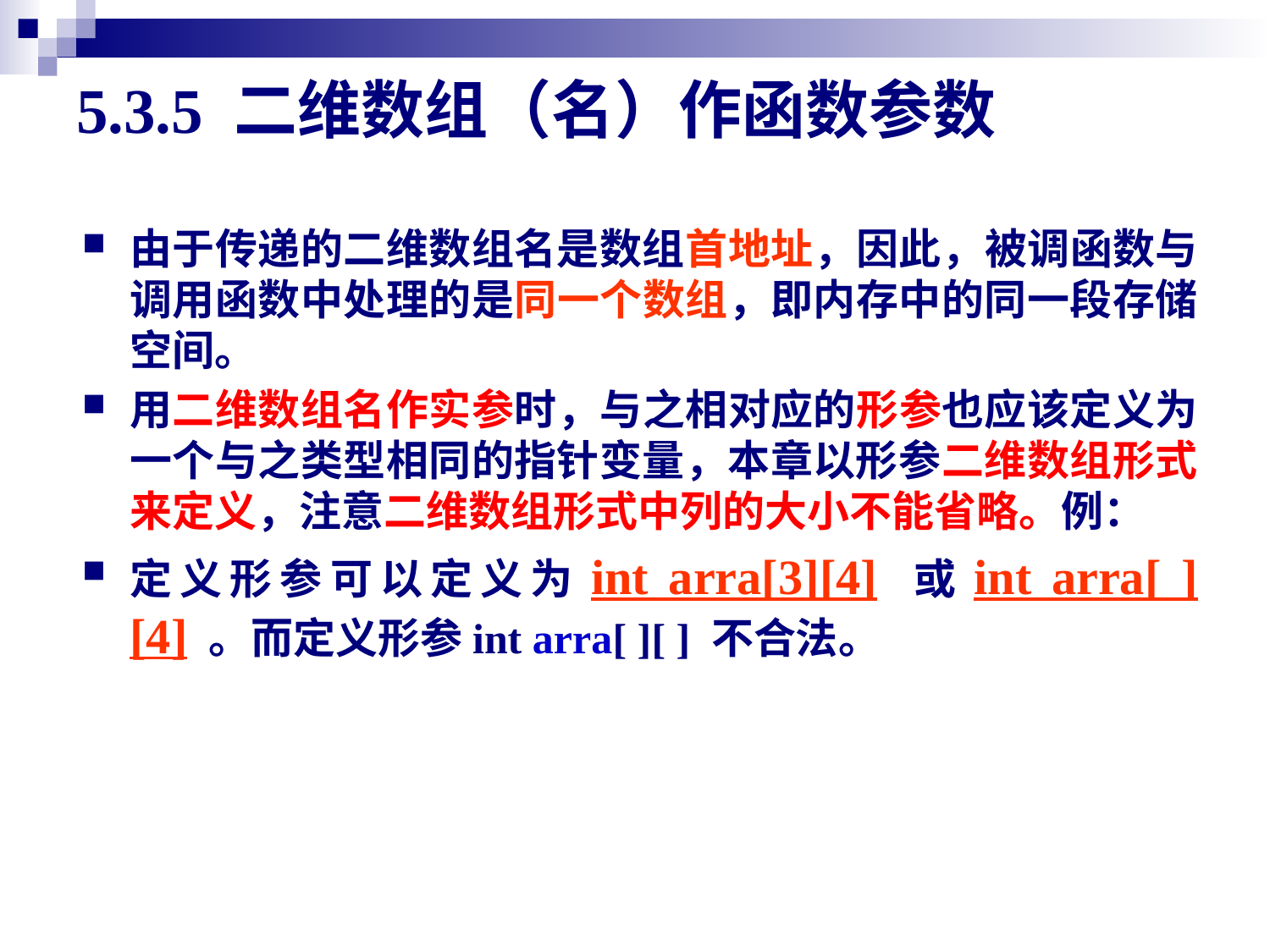

5.3.5 二维数组（名）作函数参数
由于传递的二维数组名是数组首地址，因此，被调函数与调用函数中处理的是同一个数组，即内存中的同一段存储空间。
用二维数组名作实参时，与之相对应的形参也应该定义为一个与之类型相同的指针变量，本章以形参二维数组形式来定义，注意二维数组形式中列的大小不能省略。例：
定义形参可以定义为int arra[3][4] 或int arra[ ][4] 。而定义形参int arra[ ][ ] 不合法。